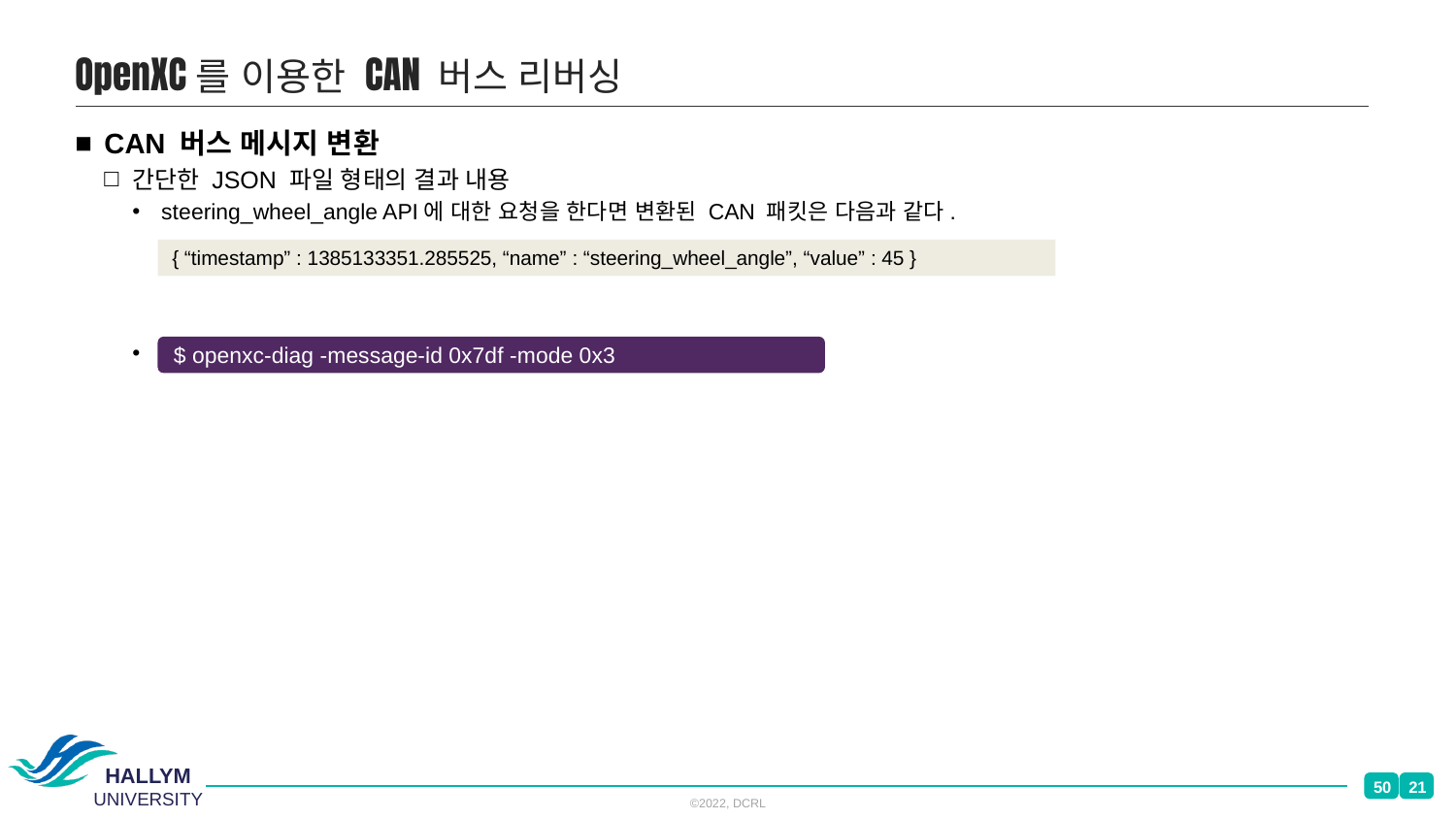

# OpenXC를 이용한 CAN 버스 리버싱
CAN 버스 메시지 변환
간단한 JSON 파일 형태의 결과 내용
steering_wheel_angle API에 대한 요청을 한다면 변환된 CAN 패킷은 다음과 같다.

OpenXC와 OBD를 다음과 같이 연결할 수 있다.

{ “timestamp” : 1385133351.285525, “name” : “steering_wheel_angle”, “value” : 45 }
$ openxc-diag -message-id 0x7df -mode 0x3